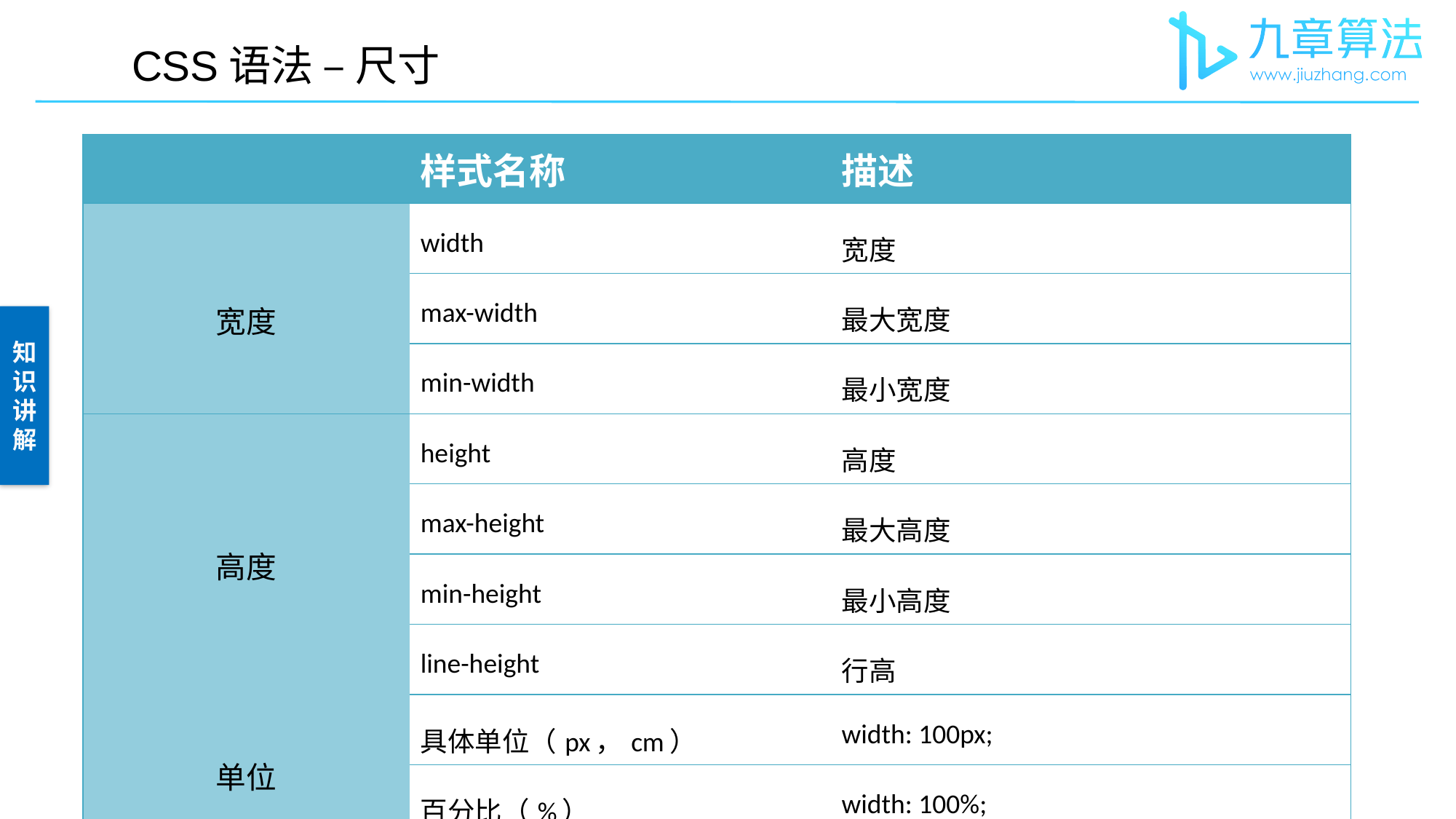

CSS语法 – 尺寸
|  | 样式名称 | 描述 |
| --- | --- | --- |
| 宽度 | width | 宽度 |
|  | max-width | 最大宽度 |
|  | min-width | 最小宽度 |
| 高度 | height | 高度 |
|  | max-height | 最大高度 |
|  | min-height | 最小高度 |
|  | line-height | 行高 |
| 单位 | 具体单位（px，cm） | width: 100px; |
|  | 百分比（%） | width: 100%; |